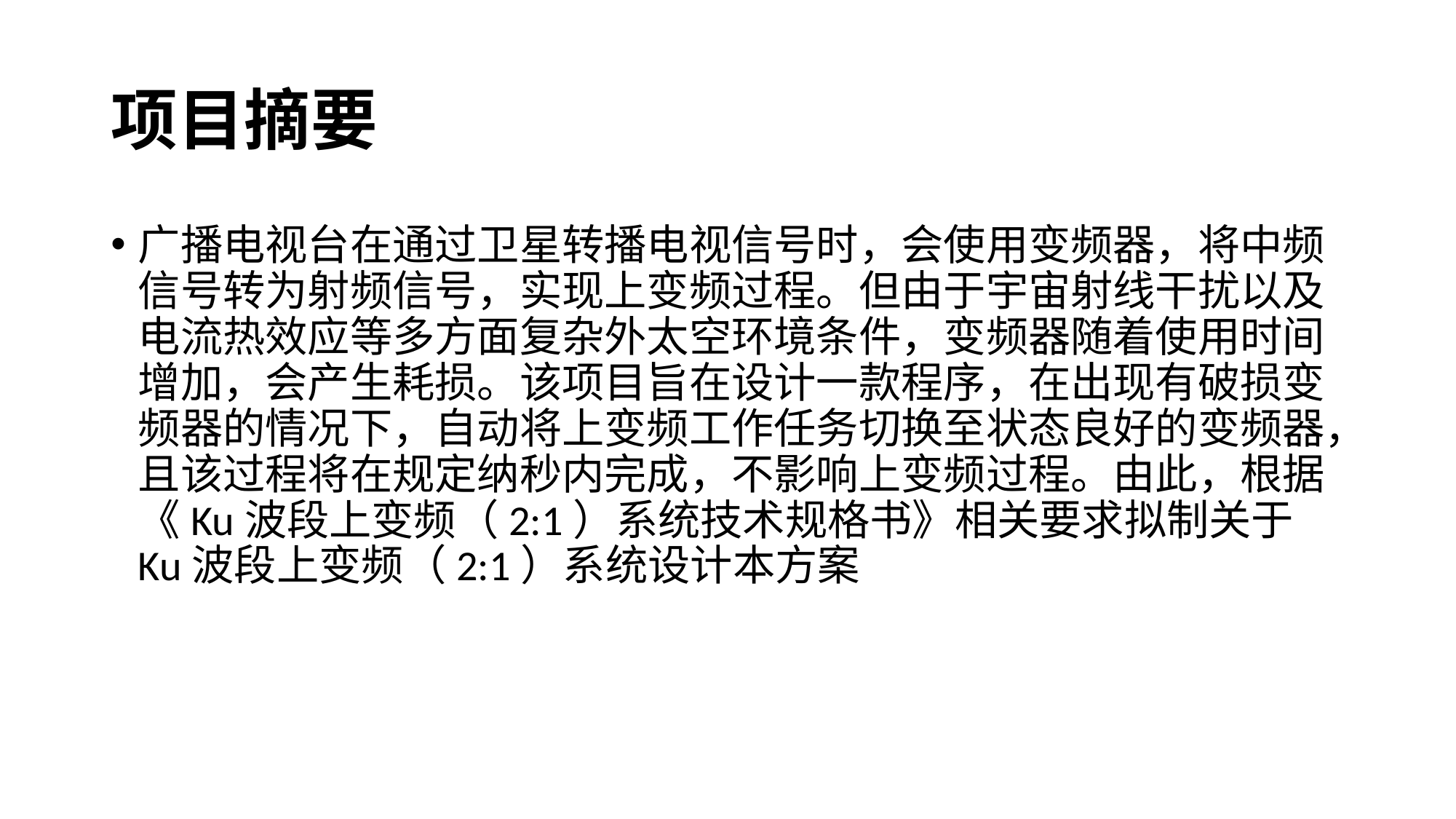

# 项目摘要
广播电视台在通过卫星转播电视信号时，会使用变频器，将中频信号转为射频信号，实现上变频过程。但由于宇宙射线干扰以及电流热效应等多方面复杂外太空环境条件，变频器随着使用时间增加，会产生耗损。该项目旨在设计一款程序，在出现有破损变频器的情况下，自动将上变频工作任务切换至状态良好的变频器，且该过程将在规定纳秒内完成，不影响上变频过程。由此，根据《Ku波段上变频（2:1）系统技术规格书》相关要求拟制关于Ku波段上变频（2:1）系统设计本方案